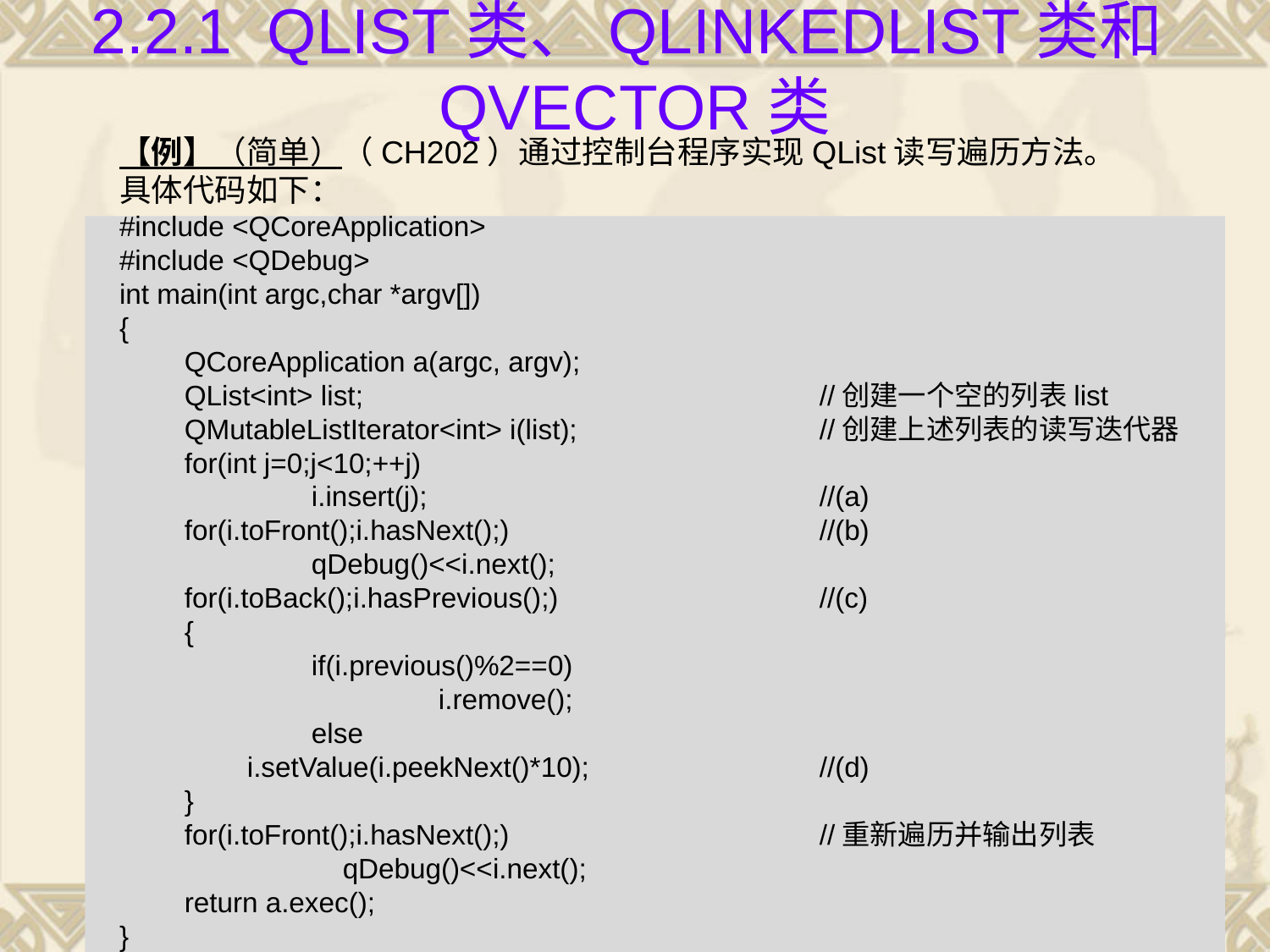

# 2.2.1  QList类、QLinkedList类和QVector类
【例】（简单）（CH202）通过控制台程序实现QList读写遍历方法。
具体代码如下：
#include <QCoreApplication>
#include <QDebug>
int main(int argc,char *argv[])
{
	QCoreApplication a(argc, argv);
	QList<int> list;				//创建一个空的列表list
	QMutableListIterator<int> i(list);		//创建上述列表的读写迭代器
	for(int j=0;j<10;++j)
		i.insert(j);				//(a)
	for(i.toFront();i.hasNext();)			//(b)
		qDebug()<<i.next();
	for(i.toBack();i.hasPrevious();)			//(c)
	{
		if(i.previous()%2==0)
			i.remove();
		else
	        i.setValue(i.peekNext()*10);		//(d)
	}
	for(i.toFront();i.hasNext();)			//重新遍历并输出列表
		    qDebug()<<i.next();
	return a.exec();
}